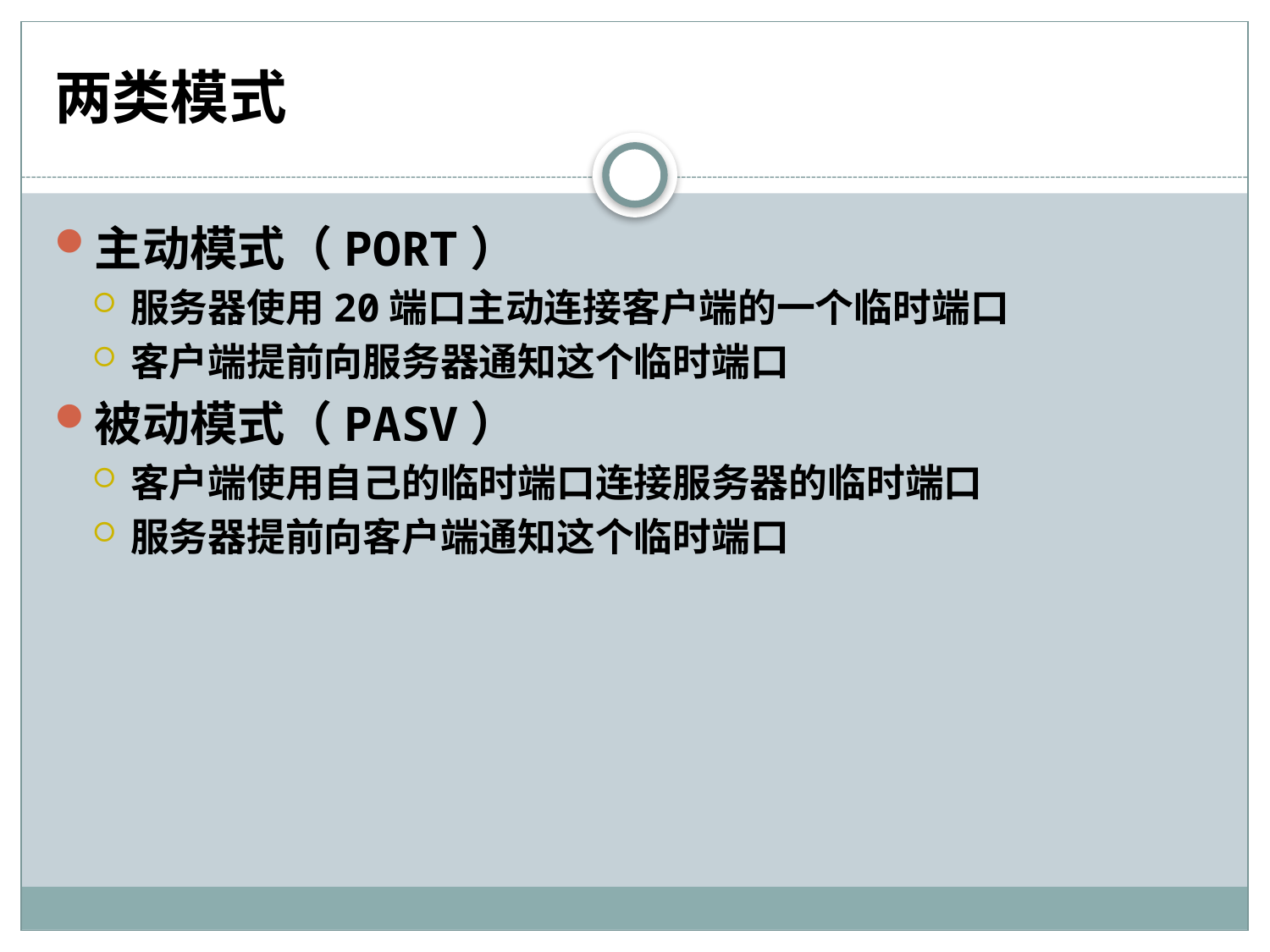

# 两类模式
主动模式（PORT）
服务器使用20端口主动连接客户端的一个临时端口
客户端提前向服务器通知这个临时端口
被动模式（PASV）
客户端使用自己的临时端口连接服务器的临时端口
服务器提前向客户端通知这个临时端口